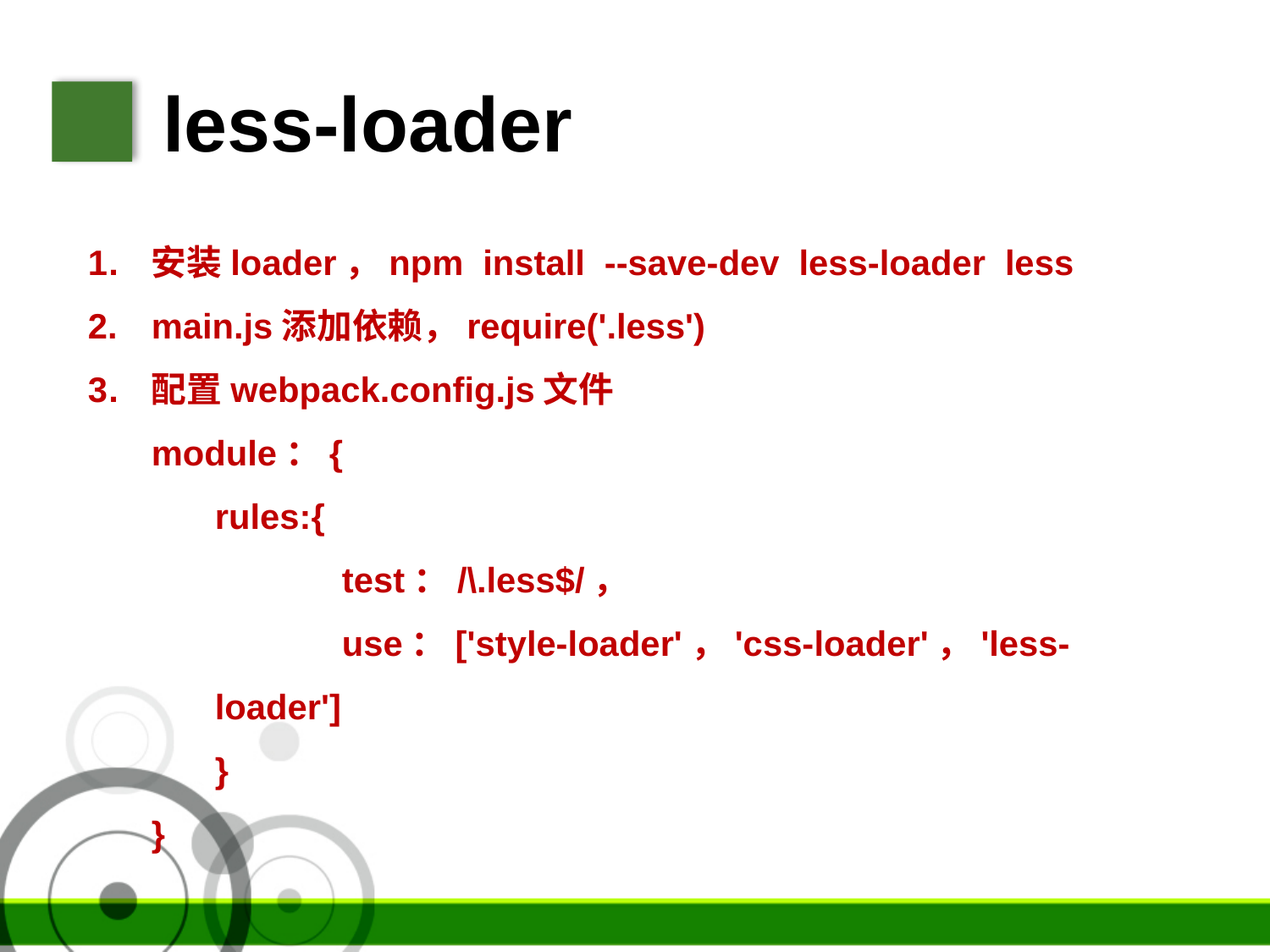

less-loader

安装loader，npm  install  --save-dev  less-loader  less
main.js添加依赖，require('.less')
配置webpack.config.js文件
module：{
rules:{
	test：/\.less$/，
	use：['style-loader'，'css-loader'，'less-loader']
}
}